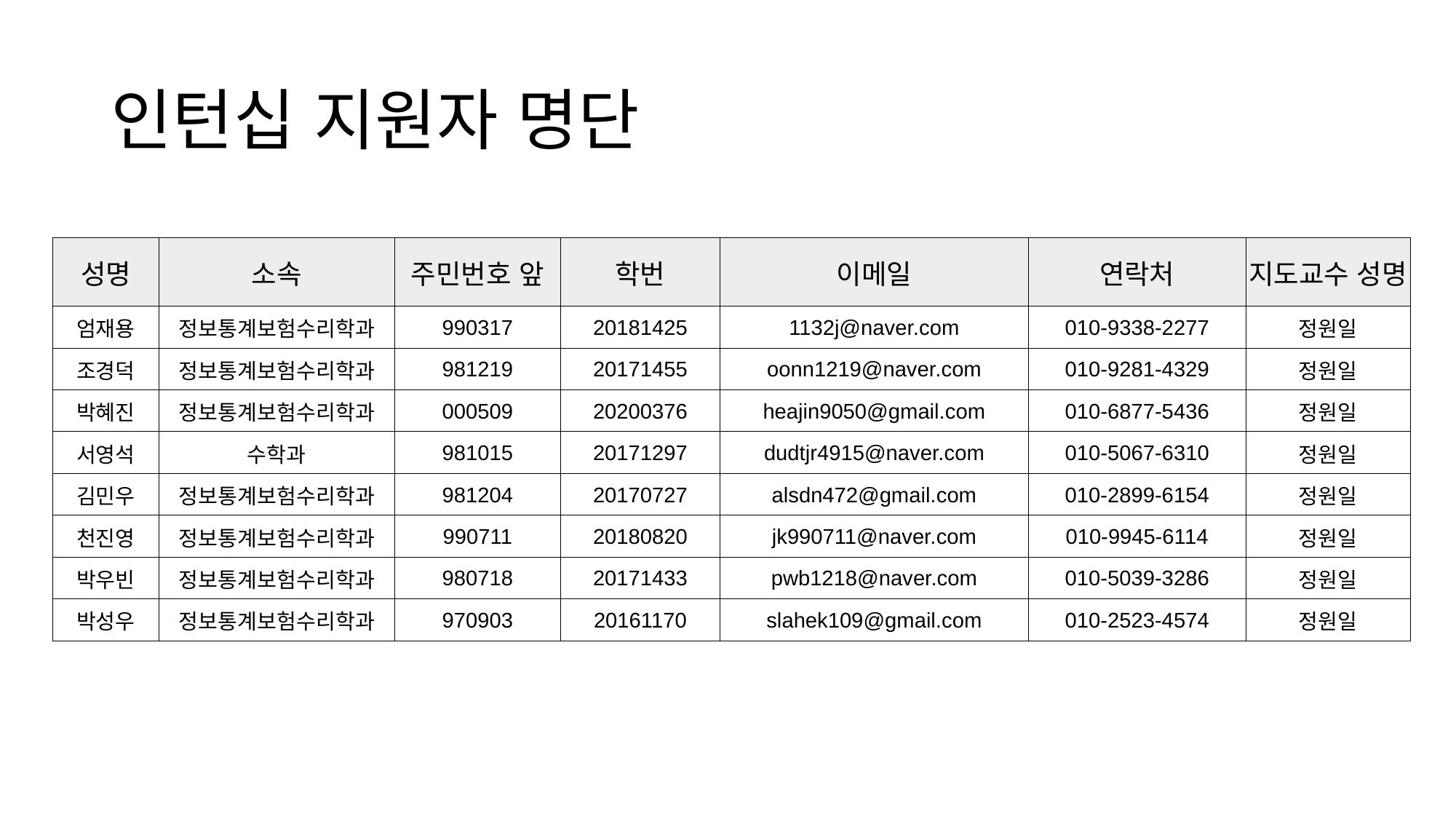

# 인턴십 지원자 명단
| 성명 | 소속 | 주민번호 앞 | 학번 | 이메일 | 연락처 | 지도교수 성명 |
| --- | --- | --- | --- | --- | --- | --- |
| 엄재용 | 정보통계보험수리학과 | 990317 | 20181425 | 1132j@naver.com | 010-9338-2277 | 정원일 |
| 조경덕 | 정보통계보험수리학과 | 981219 | 20171455 | oonn1219@naver.com | 010-9281-4329 | 정원일 |
| 박혜진 | 정보통계보험수리학과 | 000509 | 20200376 | heajin9050@gmail.com | 010-6877-5436 | 정원일 |
| 서영석 | 수학과 | 981015 | 20171297 | dudtjr4915@naver.com | 010-5067-6310 | 정원일 |
| 김민우 | 정보통계보험수리학과 | 981204 | 20170727 | alsdn472@gmail.com | 010-2899-6154 | 정원일 |
| 천진영 | 정보통계보험수리학과 | 990711 | 20180820 | jk990711@naver.com | 010-9945-6114 | 정원일 |
| 박우빈 | 정보통계보험수리학과 | 980718 | 20171433 | pwb1218@naver.com | 010-5039-3286 | 정원일 |
| 박성우 | 정보통계보험수리학과 | 970903 | 20161170 | slahek109@gmail.com | 010-2523-4574 | 정원일 |